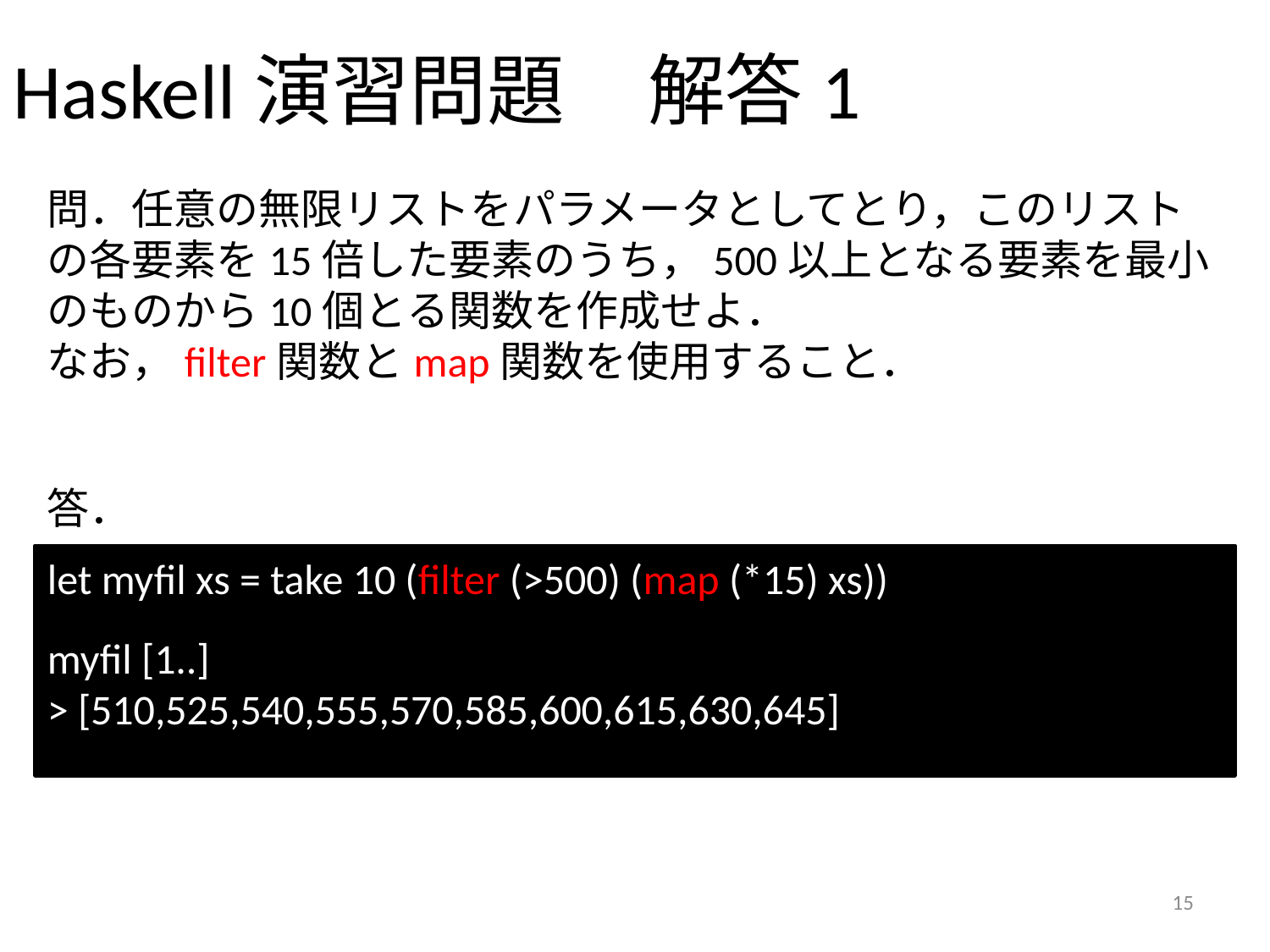

Haskell演習問題	解答1
問．任意の無限リストをパラメータとしてとり，このリストの各要素を15倍した要素のうち，500以上となる要素を最小のものから10個とる関数を作成せよ．
なお，filter関数とmap関数を使用すること．
答．

let myfil xs = take 10 (filter (>500) (map (*15) xs))
myfil [1..]
> [510,525,540,555,570,585,600,615,630,645]
15